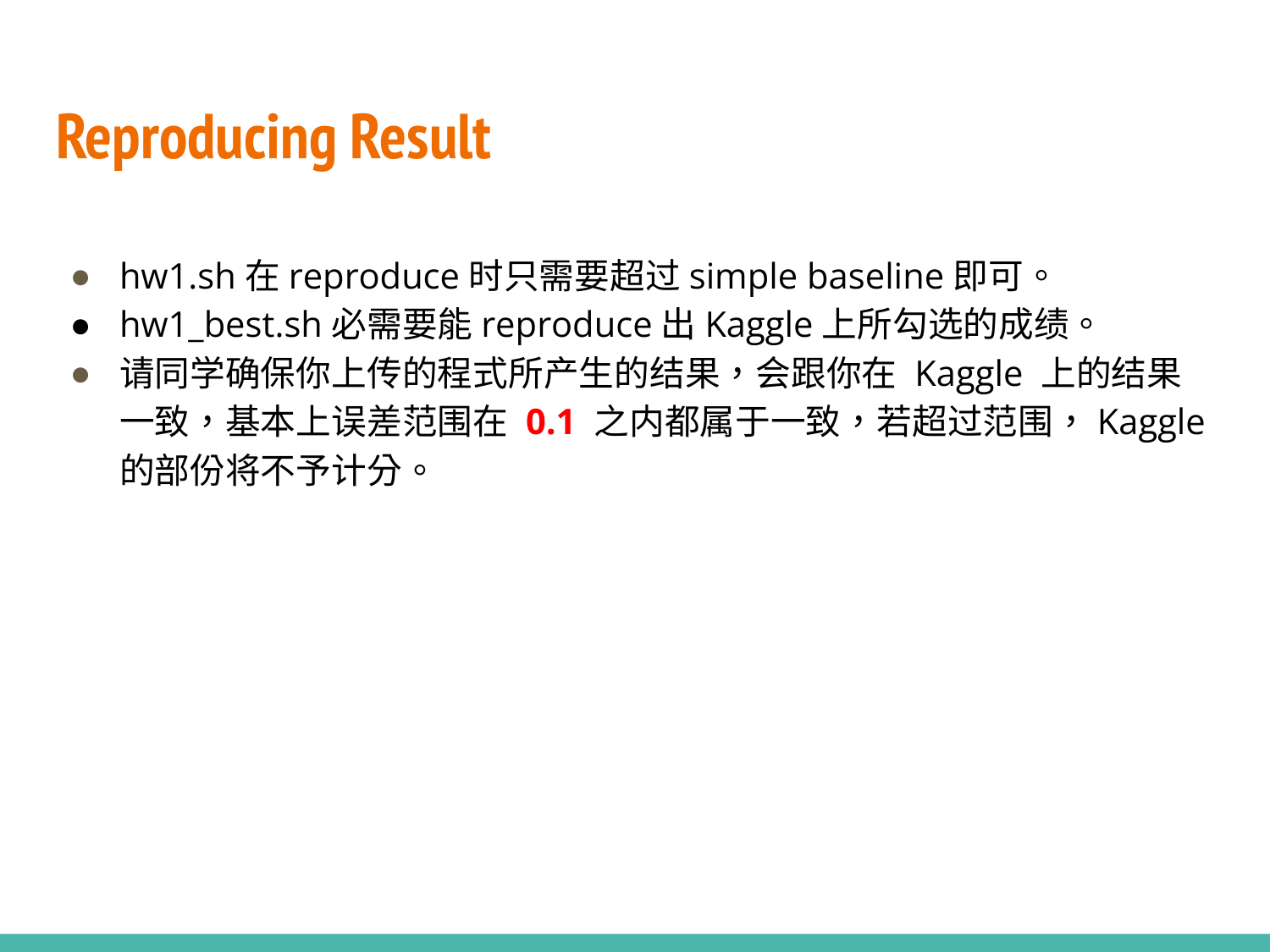

# Reproducing Result
hw1.sh在reproduce时只需要超过simple baseline即可。
hw1_best.sh必需要能reproduce出Kaggle上所勾选的成绩。
请同学确保你上传的程式所产生的结果，会跟你在 Kaggle 上的结果一致，基本上误差范围在 0.1 之内都属于一致，若超过范围，Kaggle 的部份将不予计分。